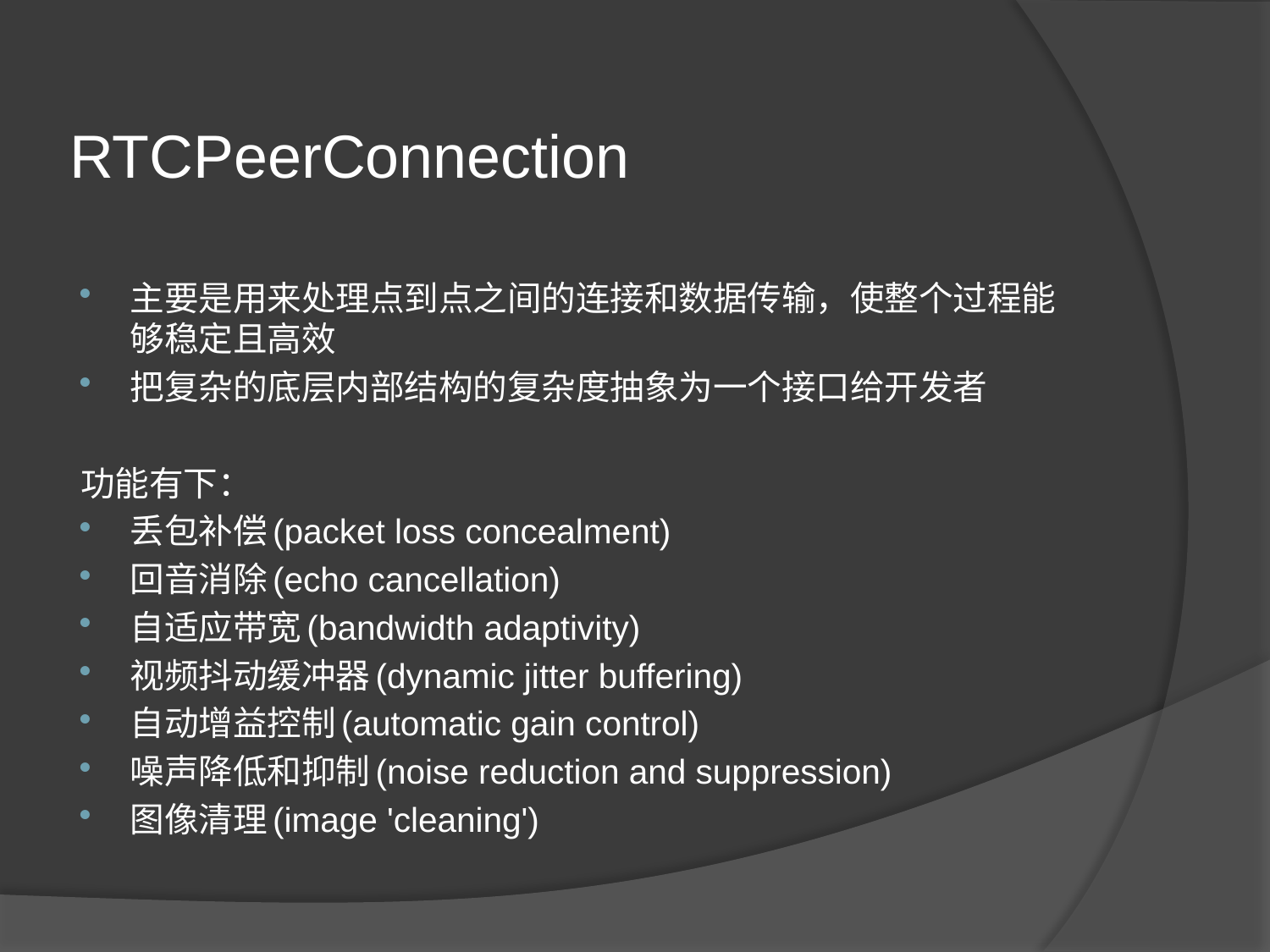

# RTCPeerConnection

主要是用来处理点到点之间的连接和数据传输，使整个过程能够稳定且高效
把复杂的底层内部结构的复杂度抽象为一个接口给开发者

功能有下：
丢包补偿(packet loss concealment)
回音消除(echo cancellation)
自适应带宽(bandwidth adaptivity)
视频抖动缓冲器(dynamic jitter buffering)
自动增益控制(automatic gain control)
噪声降低和抑制(noise reduction and suppression)
图像清理(image 'cleaning')